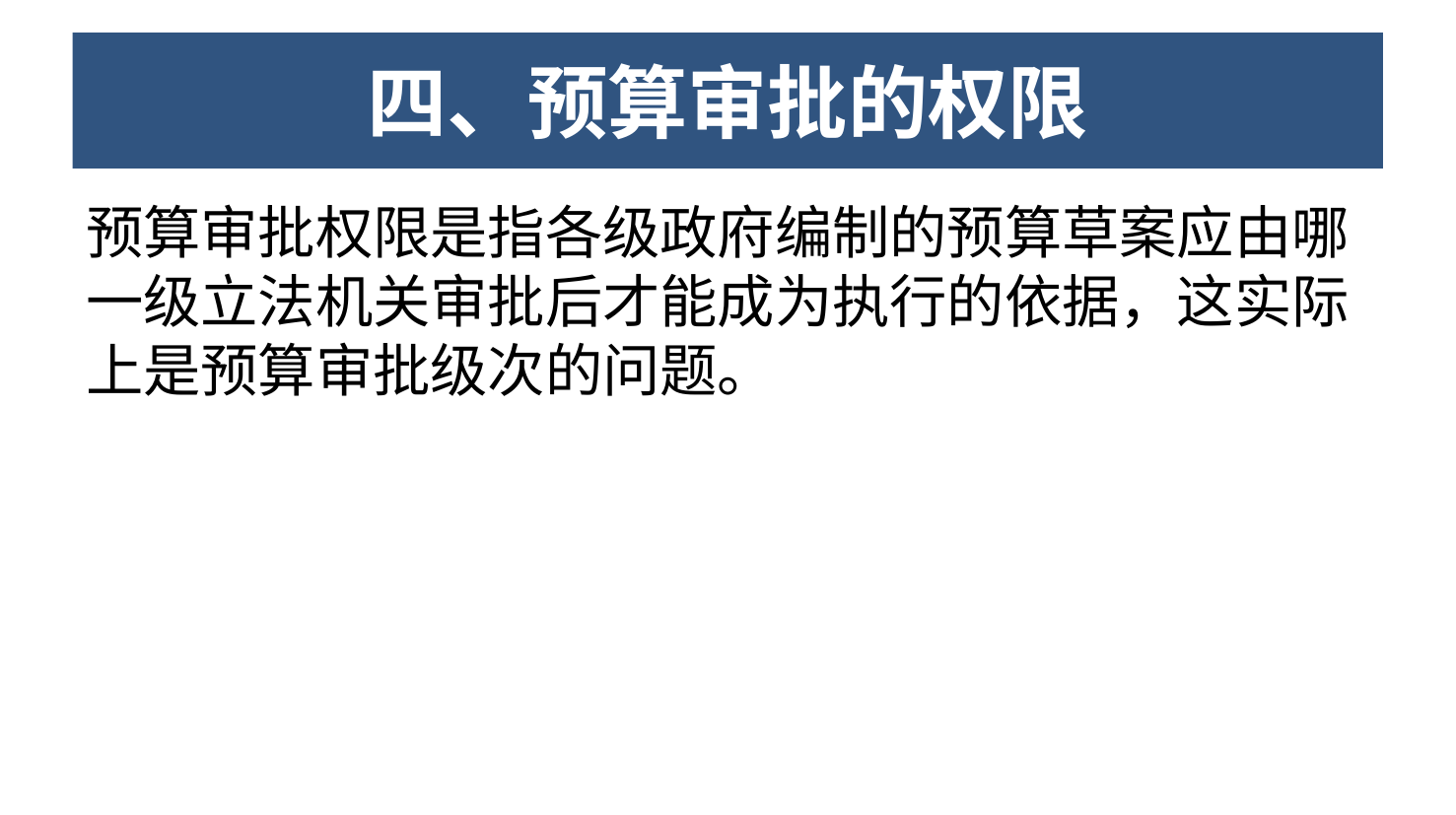

# 四、预算审批的权限
预算审批权限是指各级政府编制的预算草案应由哪一级立法机关审批后才能成为执行的依据，这实际上是预算审批级次的问题。